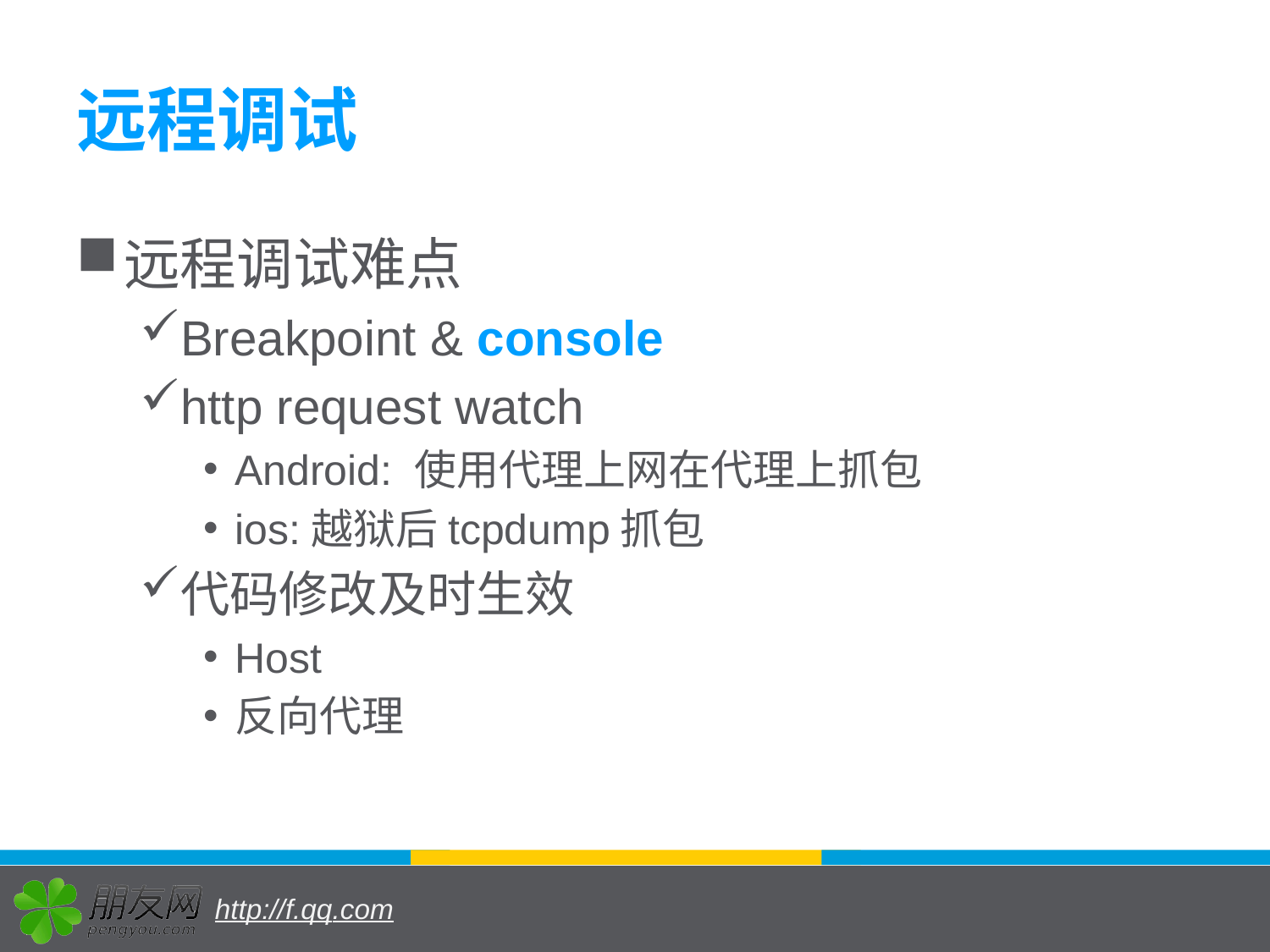

# 远程调试
远程调试难点
Breakpoint & console
http request watch
Android: 使用代理上网在代理上抓包
ios:越狱后tcpdump抓包
代码修改及时生效
Host
反向代理